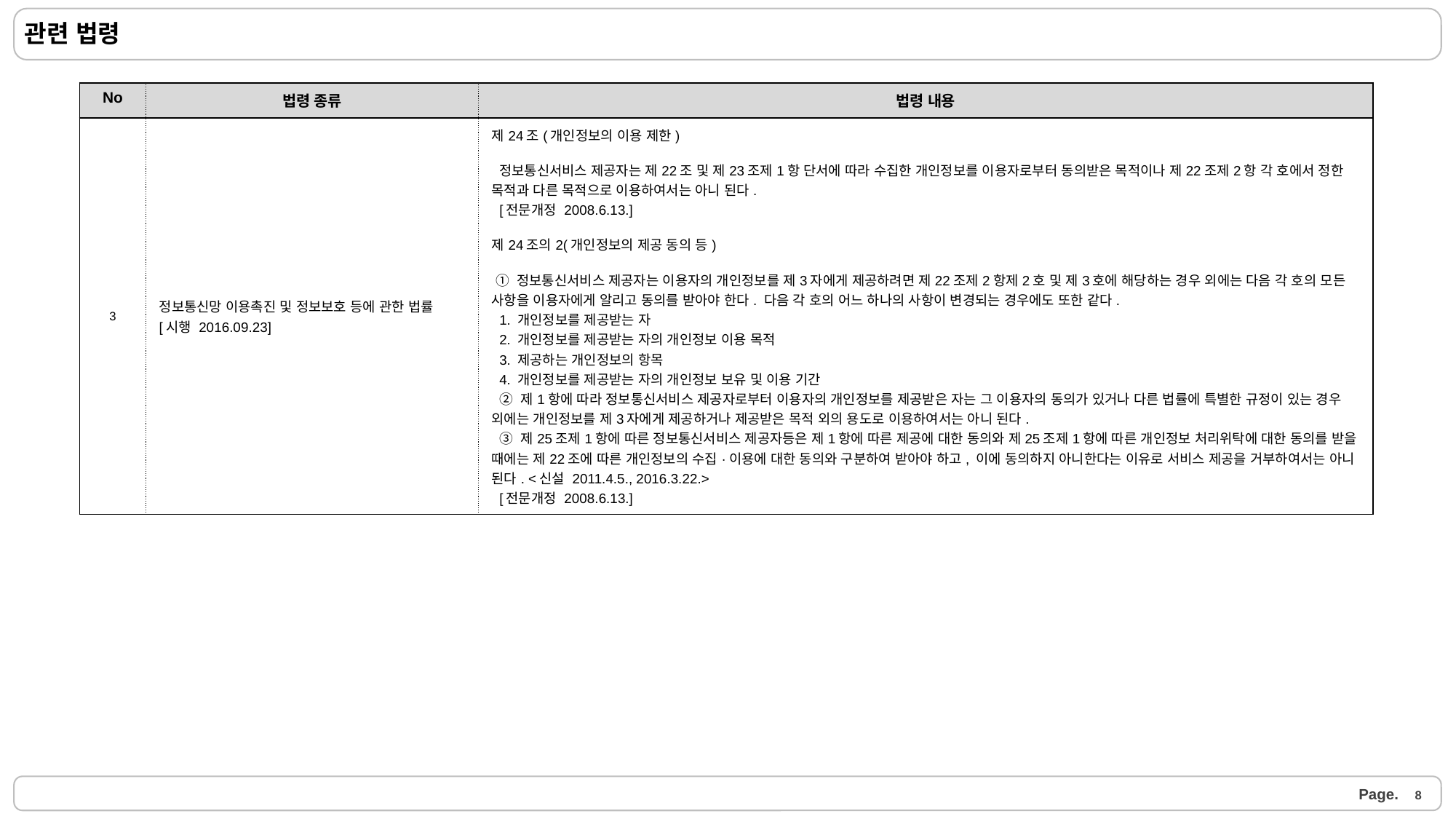

관련 법령
| No | 법령 종류 | 법령 내용 |
| --- | --- | --- |
| 3 | 정보통신망 이용촉진 및 정보보호 등에 관한 법률 [시행 2016.09.23] | 제24조(개인정보의 이용 제한) 정보통신서비스 제공자는 제22조 및 제23조제1항 단서에 따라 수집한 개인정보를 이용자로부터 동의받은 목적이나 제22조제2항 각 호에서 정한 목적과 다른 목적으로 이용하여서는 아니 된다. [전문개정 2008.6.13.] 제24조의2(개인정보의 제공 동의 등) ① 정보통신서비스 제공자는 이용자의 개인정보를 제3자에게 제공하려면 제22조제2항제2호 및 제3호에 해당하는 경우 외에는 다음 각 호의 모든 사항을 이용자에게 알리고 동의를 받아야 한다. 다음 각 호의 어느 하나의 사항이 변경되는 경우에도 또한 같다. 1. 개인정보를 제공받는 자 2. 개인정보를 제공받는 자의 개인정보 이용 목적 3. 제공하는 개인정보의 항목 4. 개인정보를 제공받는 자의 개인정보 보유 및 이용 기간 ② 제1항에 따라 정보통신서비스 제공자로부터 이용자의 개인정보를 제공받은 자는 그 이용자의 동의가 있거나 다른 법률에 특별한 규정이 있는 경우 외에는 개인정보를 제3자에게 제공하거나 제공받은 목적 외의 용도로 이용하여서는 아니 된다. ③ 제25조제1항에 따른 정보통신서비스 제공자등은 제1항에 따른 제공에 대한 동의와 제25조제1항에 따른 개인정보 처리위탁에 대한 동의를 받을 때에는 제22조에 따른 개인정보의 수집·이용에 대한 동의와 구분하여 받아야 하고, 이에 동의하지 아니한다는 이유로 서비스 제공을 거부하여서는 아니 된다. <신설 2011.4.5., 2016.3.22.> [전문개정 2008.6.13.] |
8